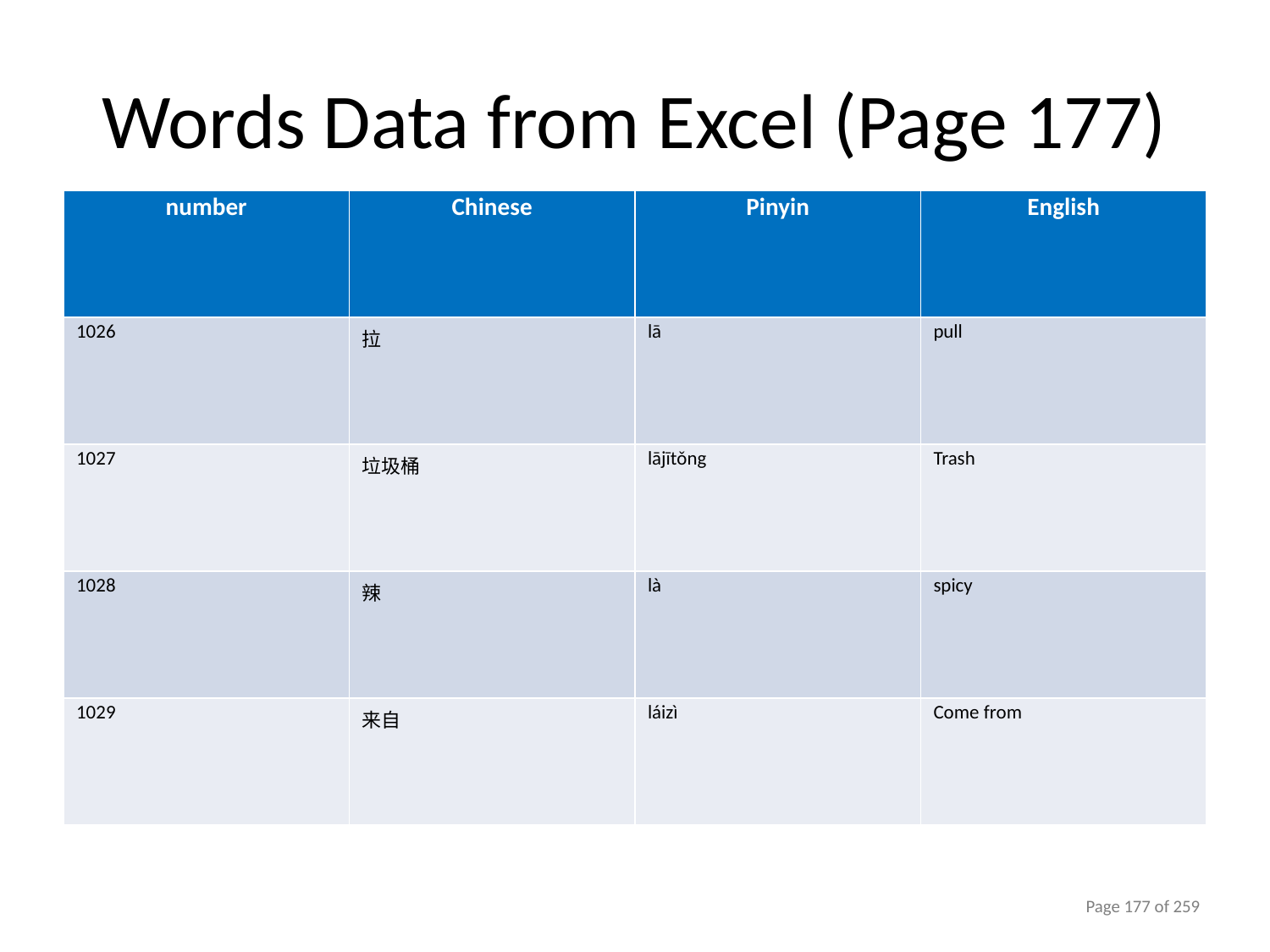

# Words Data from Excel (Page 177)
| number | Chinese | Pinyin | English |
| --- | --- | --- | --- |
| 1026 | 拉 | lā | pull |
| 1027 | 垃圾桶 | lājītǒng | Trash |
| 1028 | 辣 | là | spicy |
| 1029 | 来自 | láizì | Come from |

Page 177 of 259